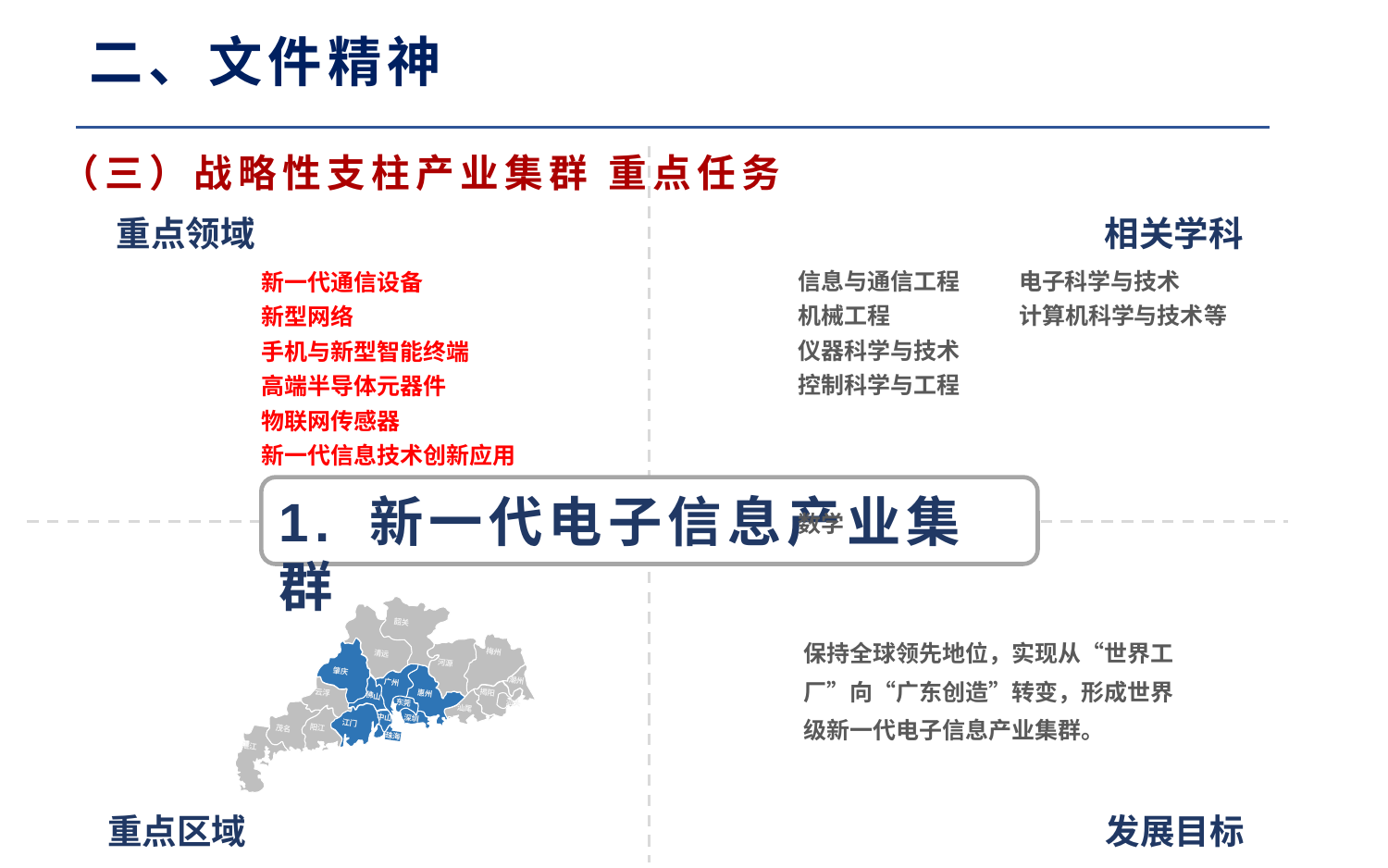

二、文件精神
（三）战略性支柱产业集群 重点任务
相关学科
重点领域
信息与通信工程
机械工程
仪器科学与技术
控制科学与工程

数学
电子科学与技术
计算机科学与技术等
新一代通信设备
新型网络
手机与新型智能终端
高端半导体元器件
物联网传感器
新一代信息技术创新应用
1. 新一代电子信息产业集群

韶关

梅州

清远
河源
潮州

肇庆
揭阳
广州

汕头
惠州

汕尾
佛山
东莞
云浮

深圳

中山

江门
珠海
阳江
茂名

湛江
保持全球领先地位，实现从“世界工厂”向“广东创造”转变，形成世界级新一代电子信息产业集群。
重点区域
发展目标